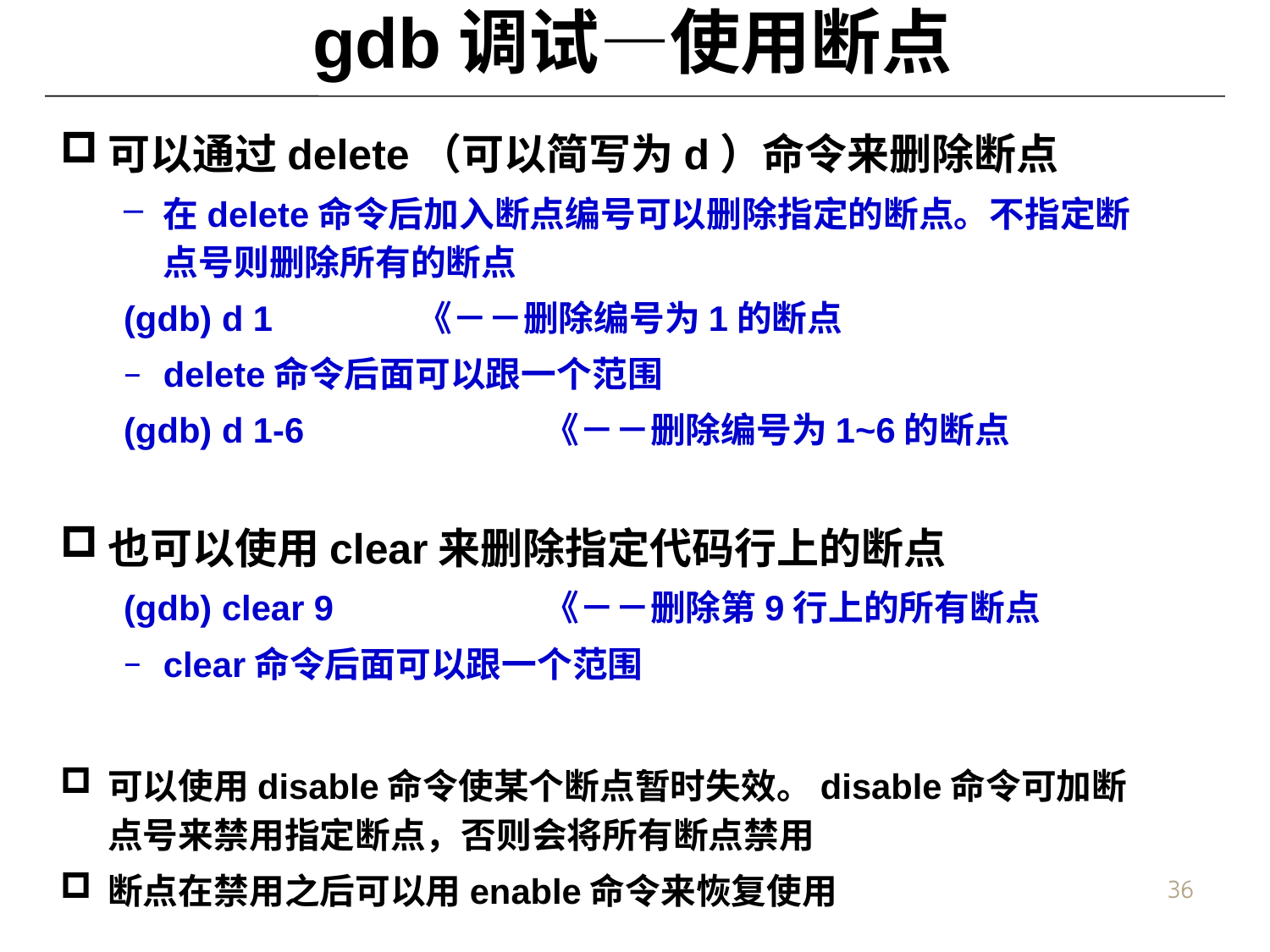

# gdb调试—使用断点
可以通过delete（可以简写为d）命令来删除断点
在delete命令后加入断点编号可以删除指定的断点。不指定断点号则删除所有的断点
(gdb) d 1		《－－删除编号为1的断点
delete命令后面可以跟一个范围
(gdb) d 1-6		《－－删除编号为1~6的断点

也可以使用clear来删除指定代码行上的断点
(gdb) clear 9		《－－删除第9行上的所有断点
clear命令后面可以跟一个范围

可以使用disable命令使某个断点暂时失效。disable命令可加断点号来禁用指定断点，否则会将所有断点禁用
断点在禁用之后可以用enable命令来恢复使用

36